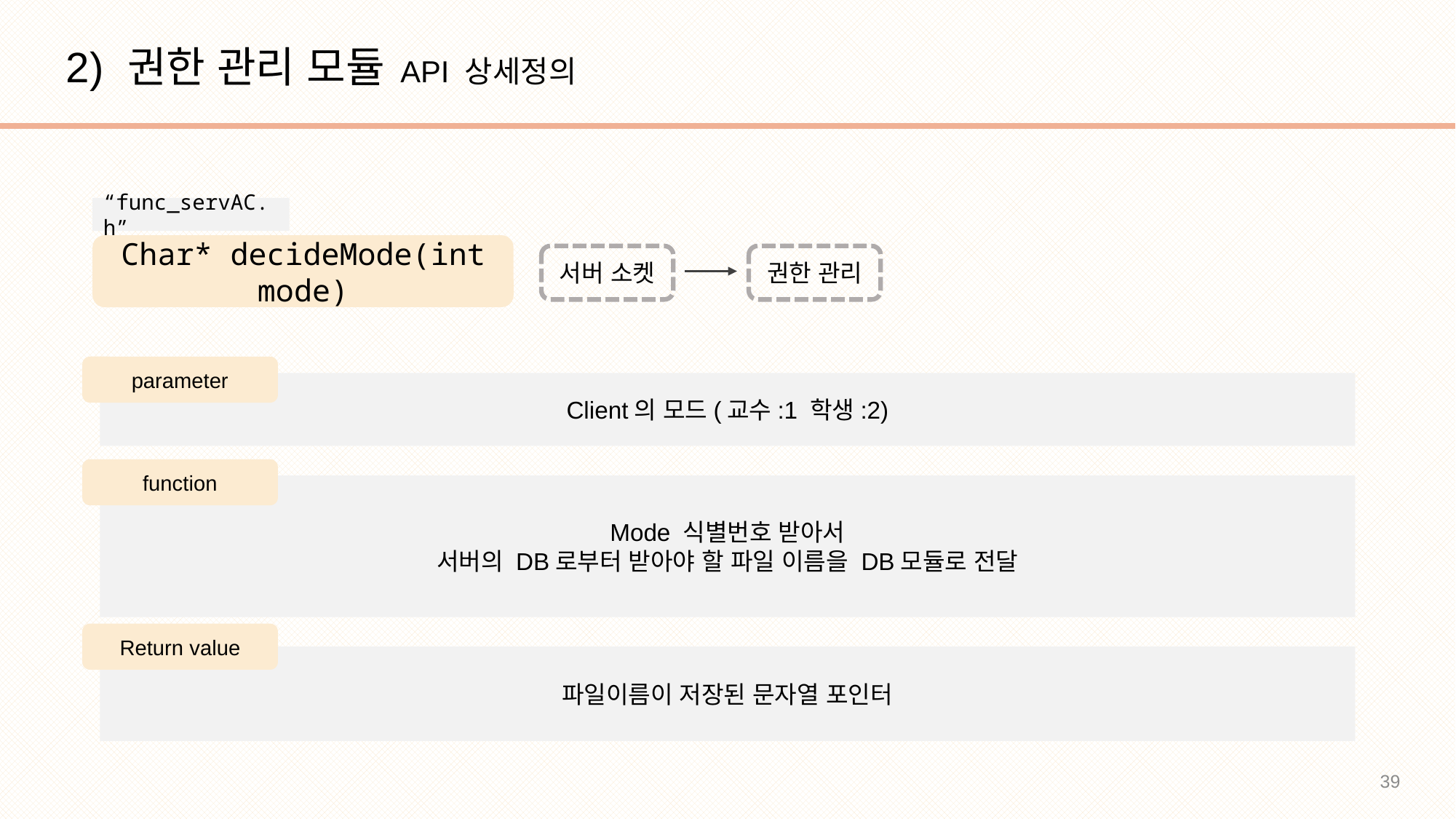

권한 관리 모듈 API 상세정의
“func_servAC.h”
Char* decideMode(int mode)
서버 소켓
권한 관리
parameter
Client의 모드(교수:1 학생:2)
function
Mode 식별번호 받아서
서버의 DB로부터 받아야 할 파일 이름을 DB모듈로 전달
Return value
파일이름이 저장된 문자열 포인터
39